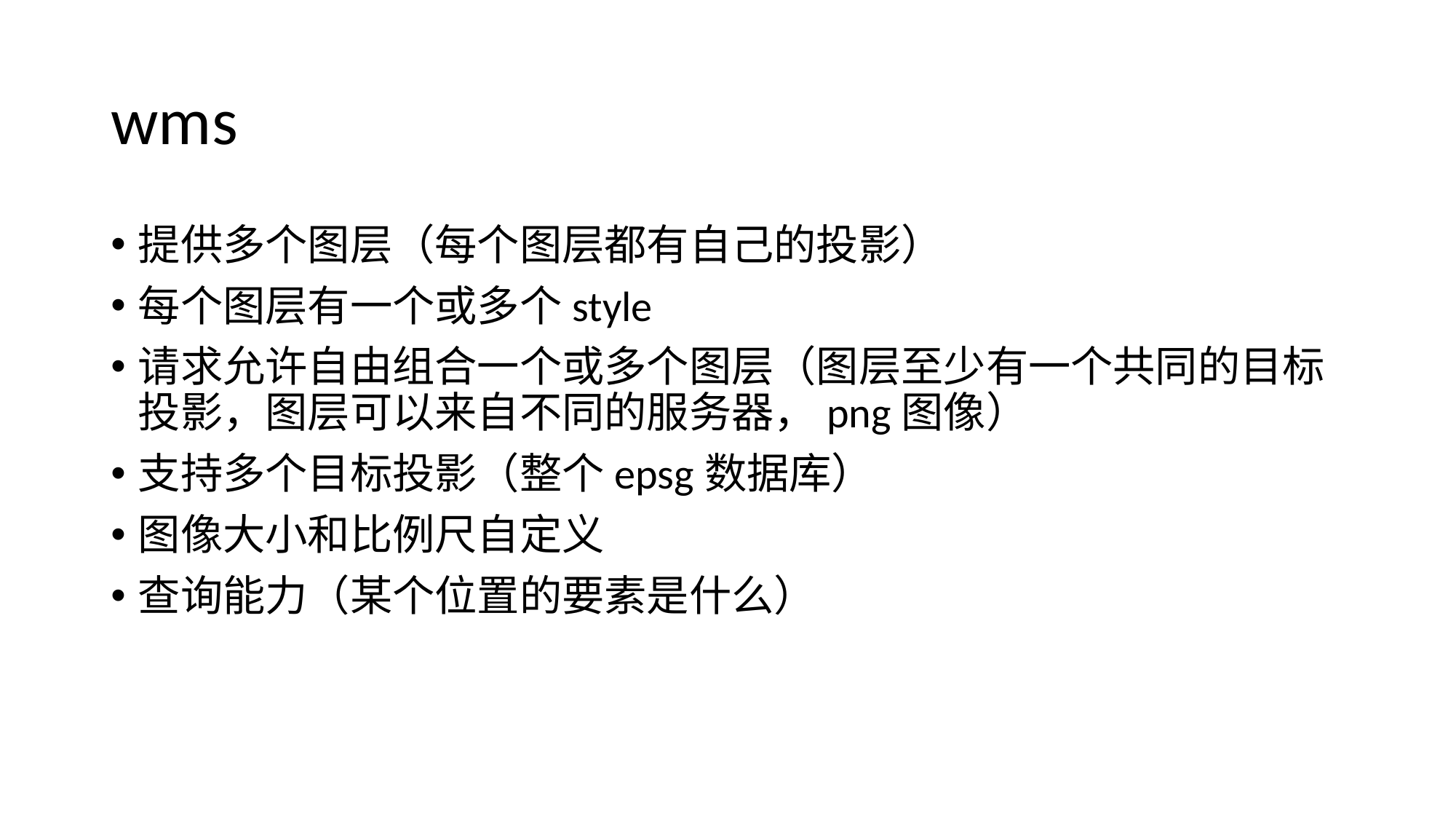

# wms
提供多个图层（每个图层都有自己的投影）
每个图层有一个或多个style
请求允许自由组合一个或多个图层（图层至少有一个共同的目标投影，图层可以来自不同的服务器，png图像）
支持多个目标投影（整个epsg数据库）
图像大小和比例尺自定义
查询能力（某个位置的要素是什么）